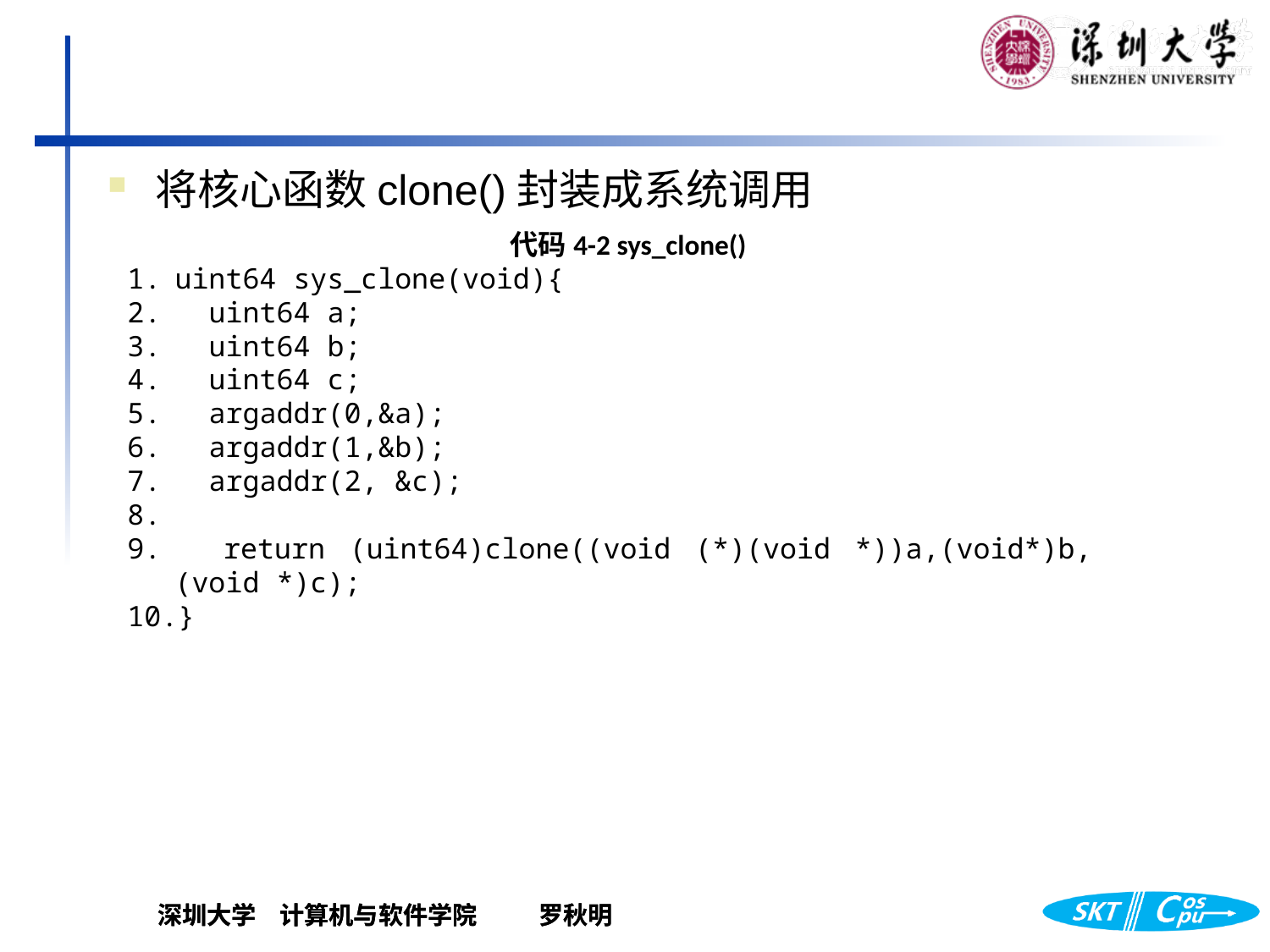

将核心函数clone()封装成系统调用
代码4-2 sys_clone()
uint64 sys_clone(void){
  uint64 a;
  uint64 b;
  uint64 c;
  argaddr(0,&a);
  argaddr(1,&b);
  argaddr(2, &c);

  return (uint64)clone((void (*)(void *))a,(void*)b, (void *)c);
}